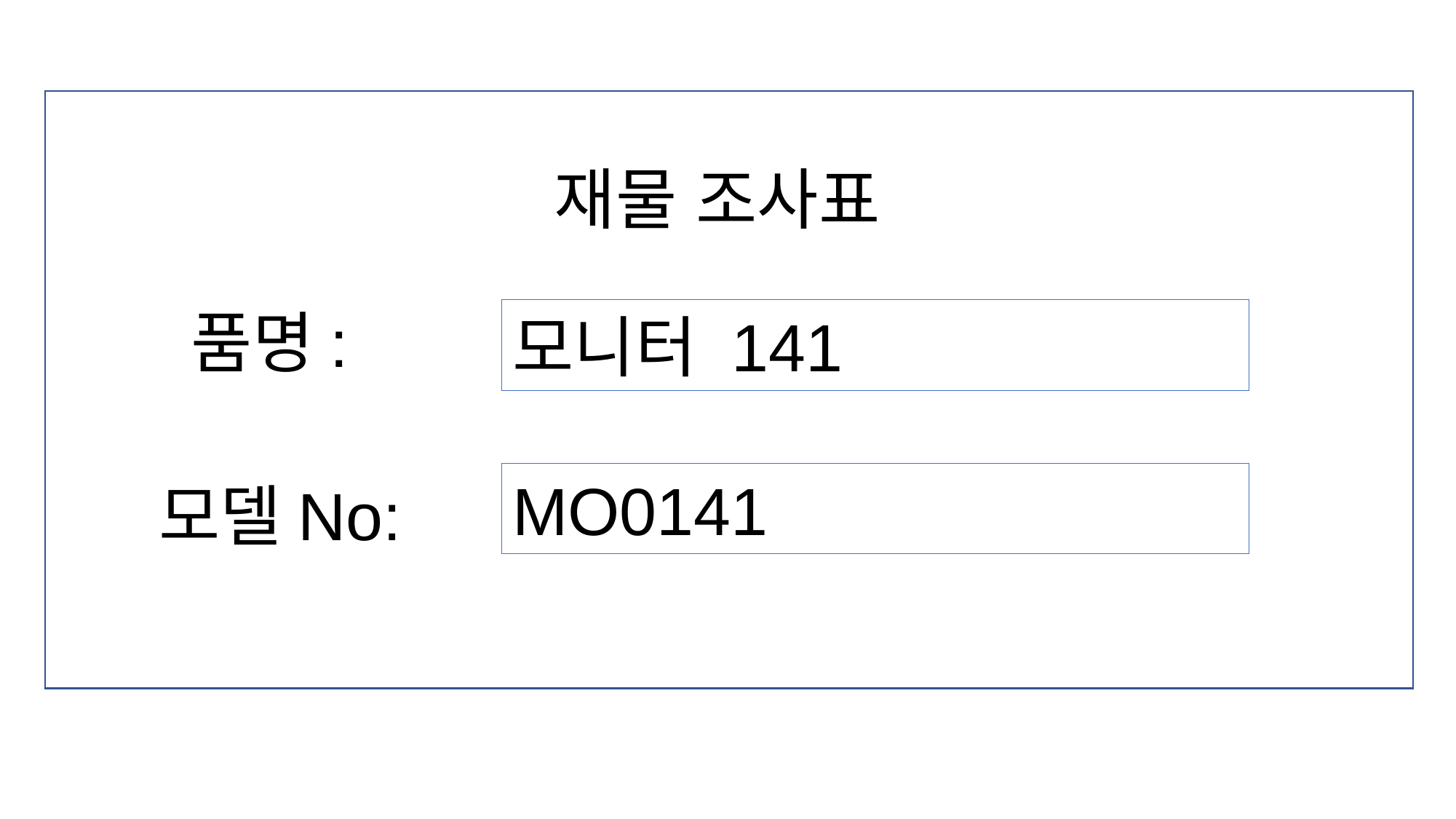

재물 조사표
품명:
모니터 141
MO0141
모델No: